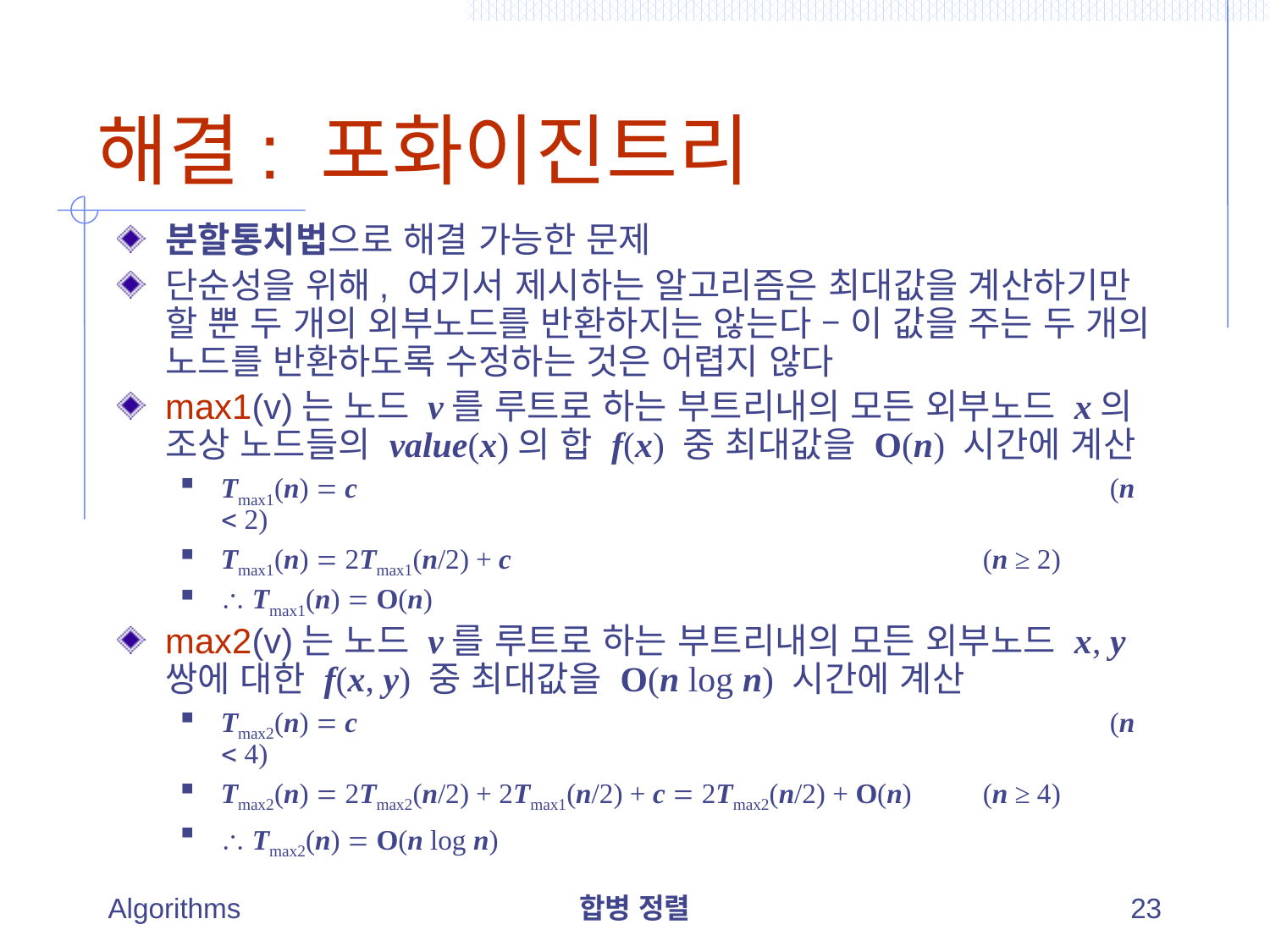

# 해결: 포화이진트리
분할통치법으로 해결 가능한 문제
단순성을 위해, 여기서 제시하는 알고리즘은 최대값을 계산하기만 할 뿐 두 개의 외부노드를 반환하지는 않는다 – 이 값을 주는 두 개의 노드를 반환하도록 수정하는 것은 어렵지 않다
max1(v)는 노드 v를 루트로 하는 부트리내의 모든 외부노드 x의 조상 노드들의 value(x)의 합 f(x) 중 최대값을 O(n) 시간에 계산
Tmax1(n) = c						(n < 2)
Tmax1(n) = 2Tmax1(n/2) + c				(n ≥ 2)
∴ Tmax1(n) = O(n)
max2(v)는 노드 v를 루트로 하는 부트리내의 모든 외부노드 x, y 쌍에 대한 f(x, y) 중 최대값을 O(n log n) 시간에 계산
Tmax2(n) = c						(n < 4)
Tmax2(n) = 2Tmax2(n/2) + 2Tmax1(n/2) + c = 2Tmax2(n/2) + O(n)	(n ≥ 4)
∴ Tmax2(n) = O(n log n)
Algorithms
합병 정렬
23